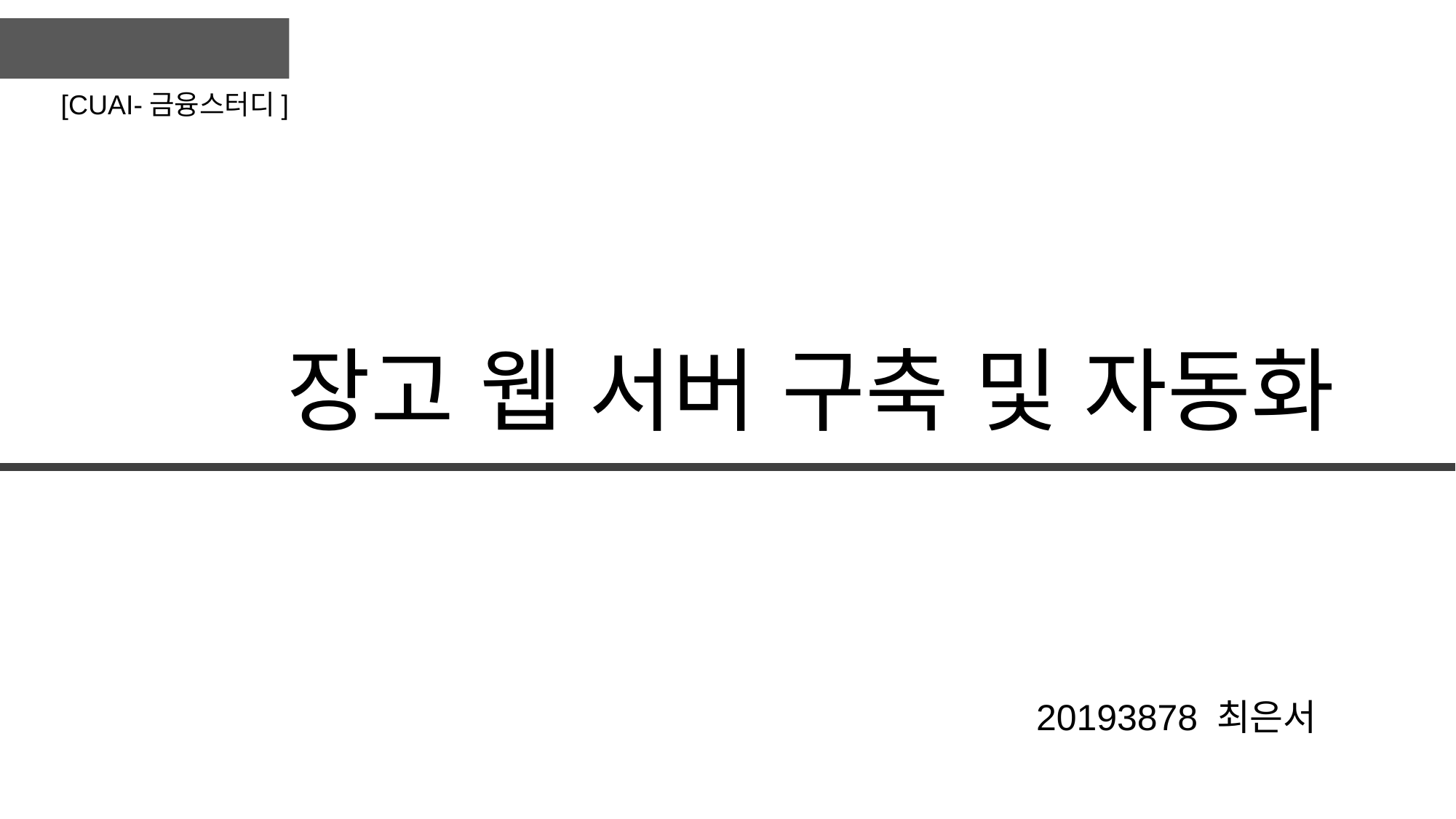

[CUAI-금융스터디]
# 장고 웹 서버 구축 및 자동화
20193878 최은서